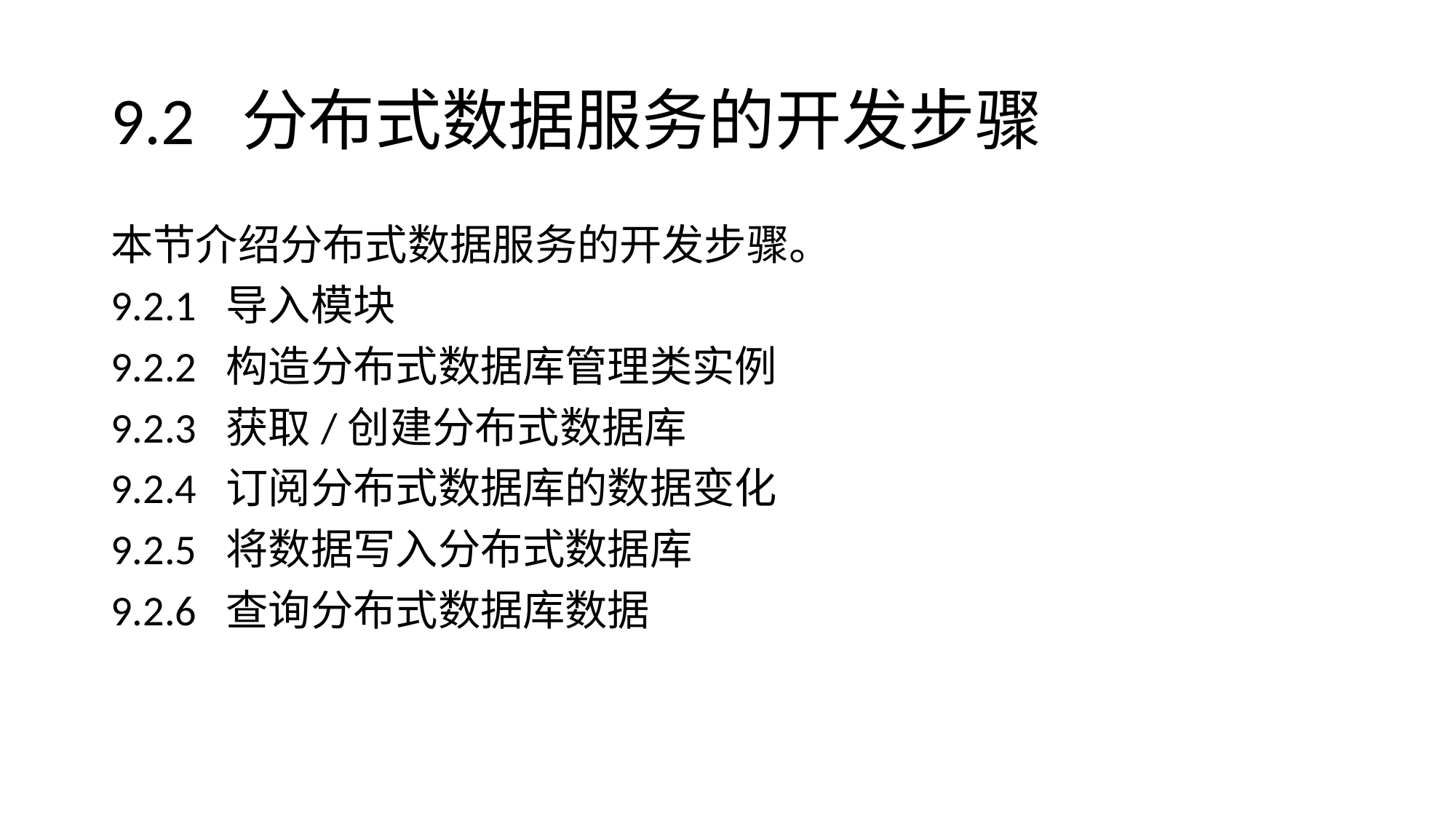

# 9.2  分布式数据服务的开发步骤
本节介绍分布式数据服务的开发步骤。
9.2.1  导入模块
9.2.2  构造分布式数据库管理类实例
9.2.3  获取/创建分布式数据库
9.2.4  订阅分布式数据库的数据变化
9.2.5  将数据写入分布式数据库
9.2.6  查询分布式数据库数据